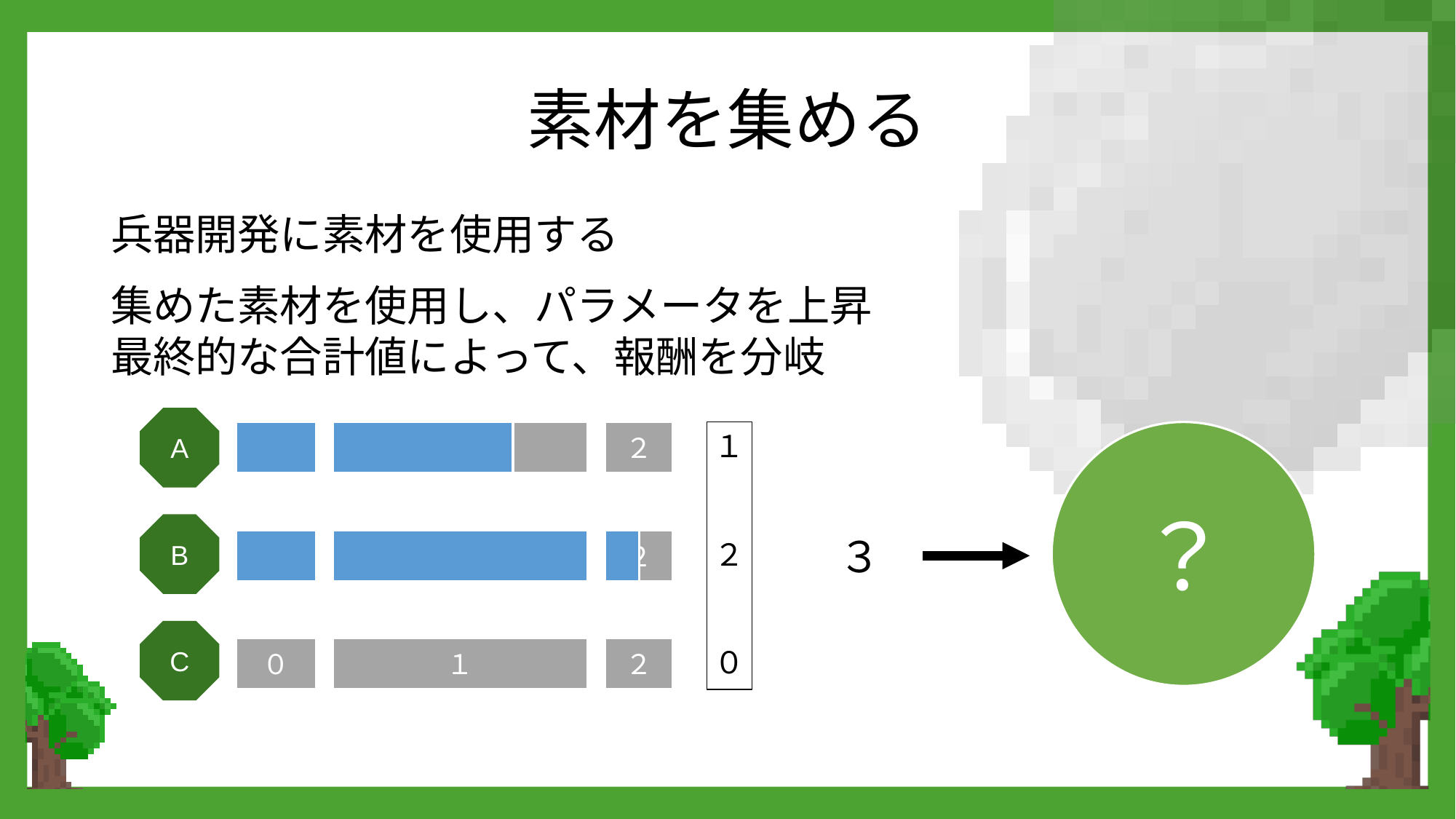

# 素材を集める
兵器開発に素材を使用する
集めた素材を使用し、パラメータを上昇
最終的な合計値によって、報酬を分岐
A

１

？
０
１
２
B
３
０

１
２
２
C
０
１
２
０